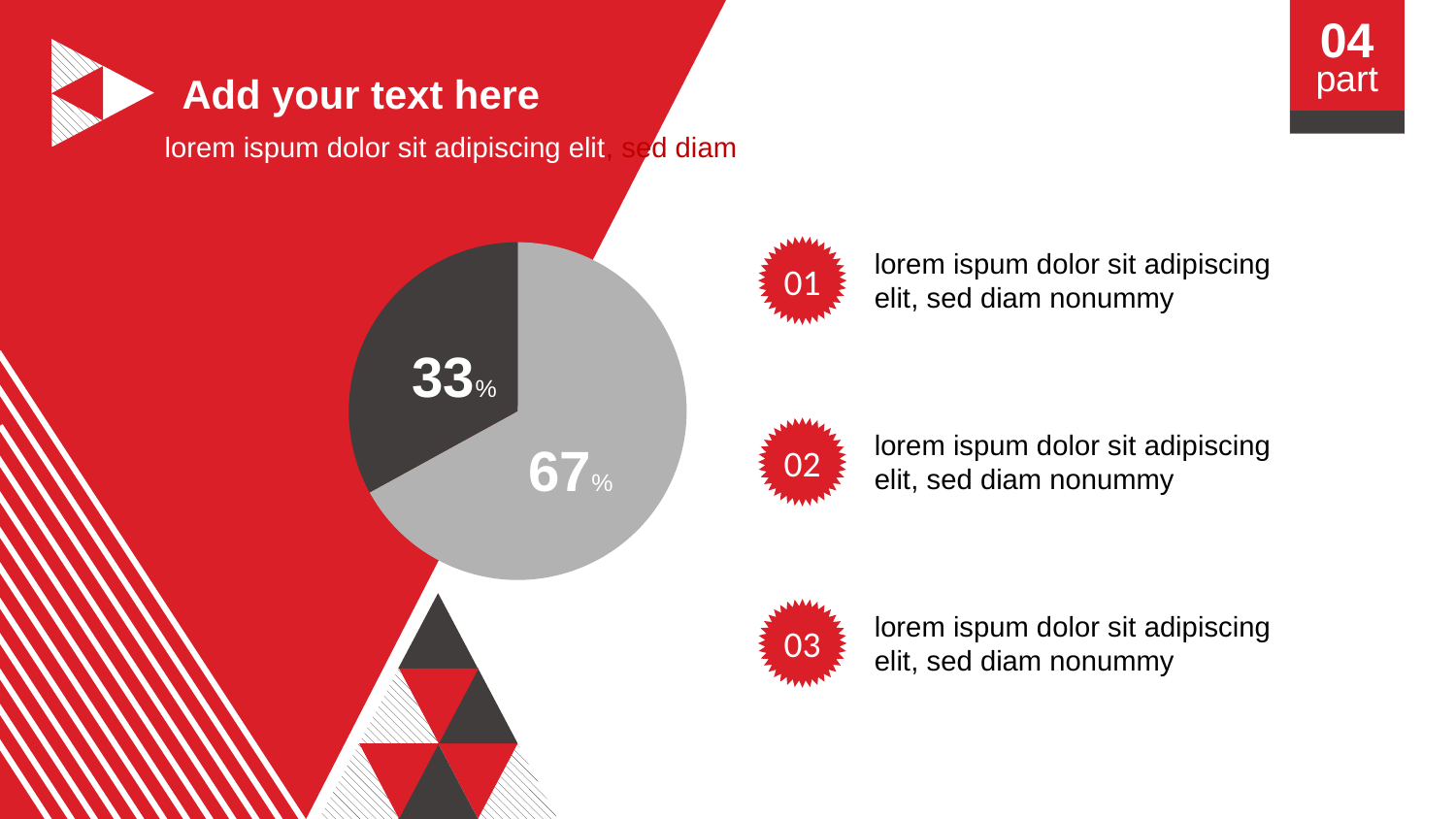

04
part

Add your text here
lorem ispum dolor sit adipiscing elit, sed diam

### Chart

| Category | 列1 |
|---|---|
| 1 | 67.0 |
| 2 | 33.0 |
01
lorem ispum dolor sit adipiscing elit, sed diam nonummy
33%
02
lorem ispum dolor sit adipiscing elit, sed diam nonummy
67%

03
lorem ispum dolor sit adipiscing elit, sed diam nonummy